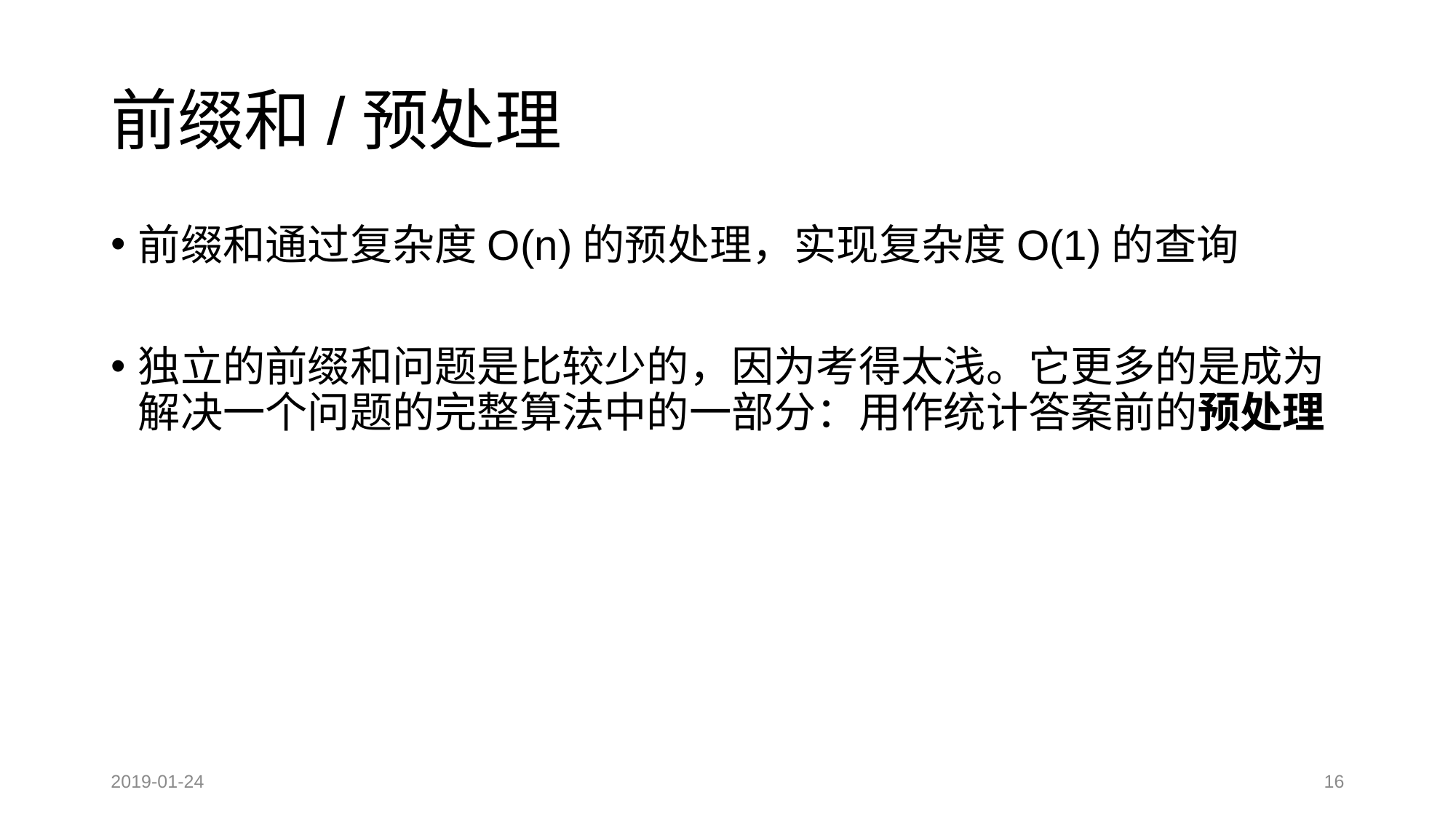

# 前缀和/预处理
前缀和通过复杂度O(n)的预处理，实现复杂度O(1)的查询

独立的前缀和问题是比较少的，因为考得太浅。它更多的是成为解决一个问题的完整算法中的一部分：用作统计答案前的预处理
2019-01-24
16